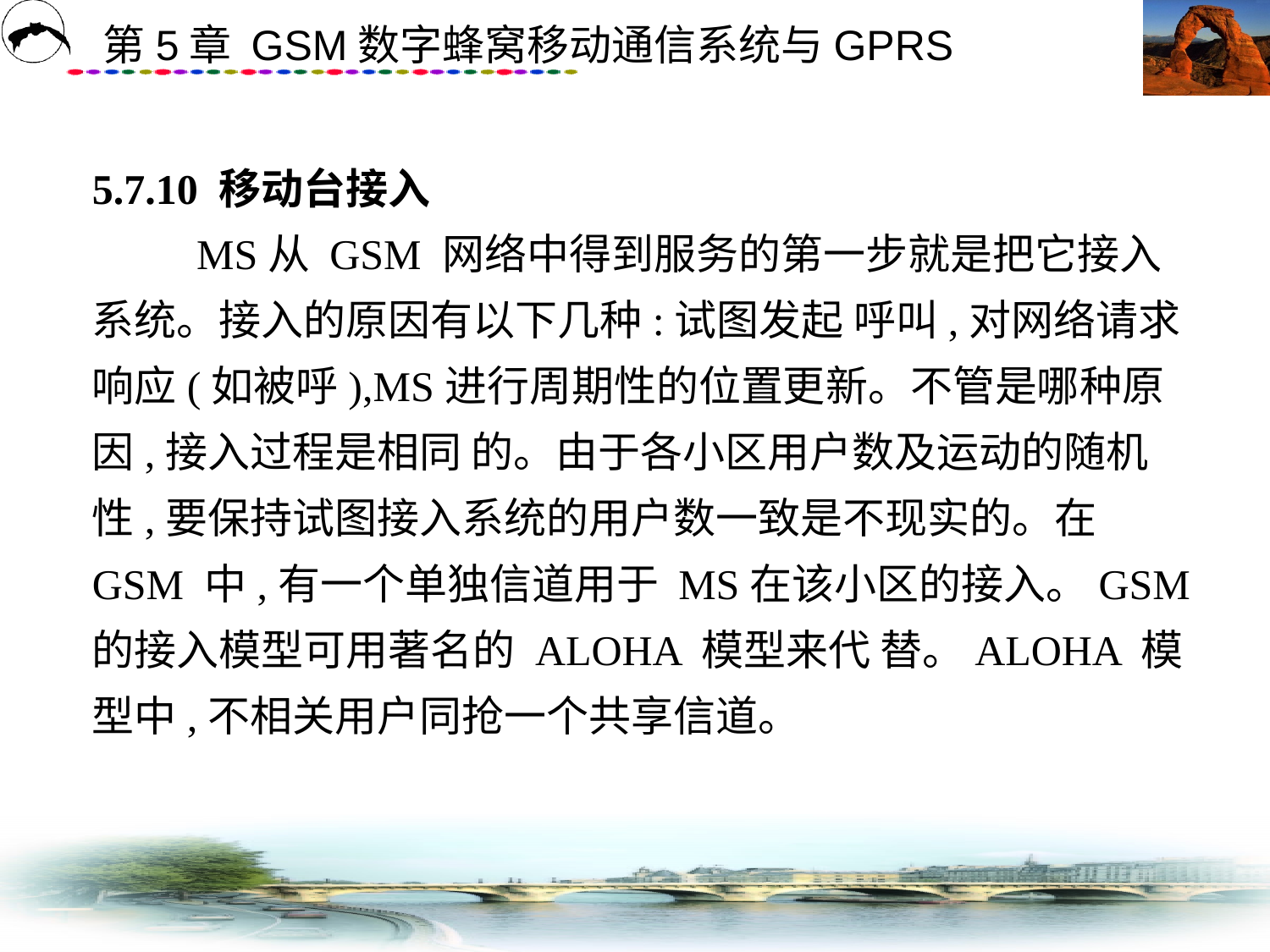

# 5.7.10 移动台接入 　　 MS从 GSM 网络中得到服务的第一步就是把它接入系统。接入的原因有以下几种:试图发起 呼叫,对网络请求响应(如被呼),MS进行周期性的位置更新。不管是哪种原因,接入过程是相同 的。由于各小区用户数及运动的随机性,要保持试图接入系统的用户数一致是不现实的。在 GSM 中,有一个单独信道用于 MS在该小区的接入。GSM 的接入模型可用著名的 ALOHA 模型来代 替。ALOHA 模型中,不相关用户同抢一个共享信道。